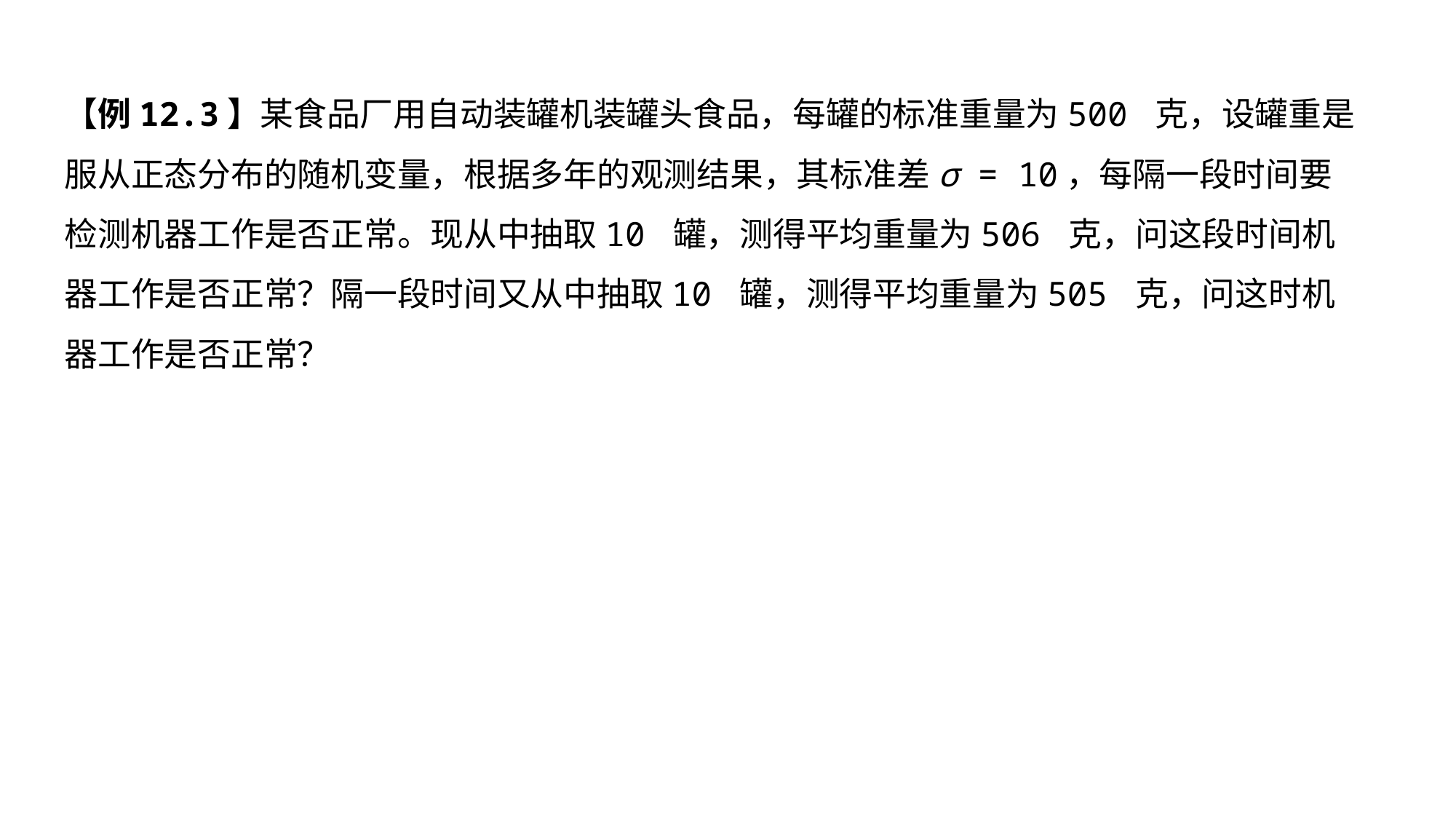

【例12.3】某食品厂用自动装罐机装罐头食品，每罐的标准重量为500 克，设罐重是服从正态分布的随机变量，根据多年的观测结果，其标准差σ = 10，每隔一段时间要检测机器工作是否正常。现从中抽取10 罐，测得平均重量为506 克，问这段时间机器工作是否正常？隔一段时间又从中抽取10 罐，测得平均重量为505 克，问这时机器工作是否正常？